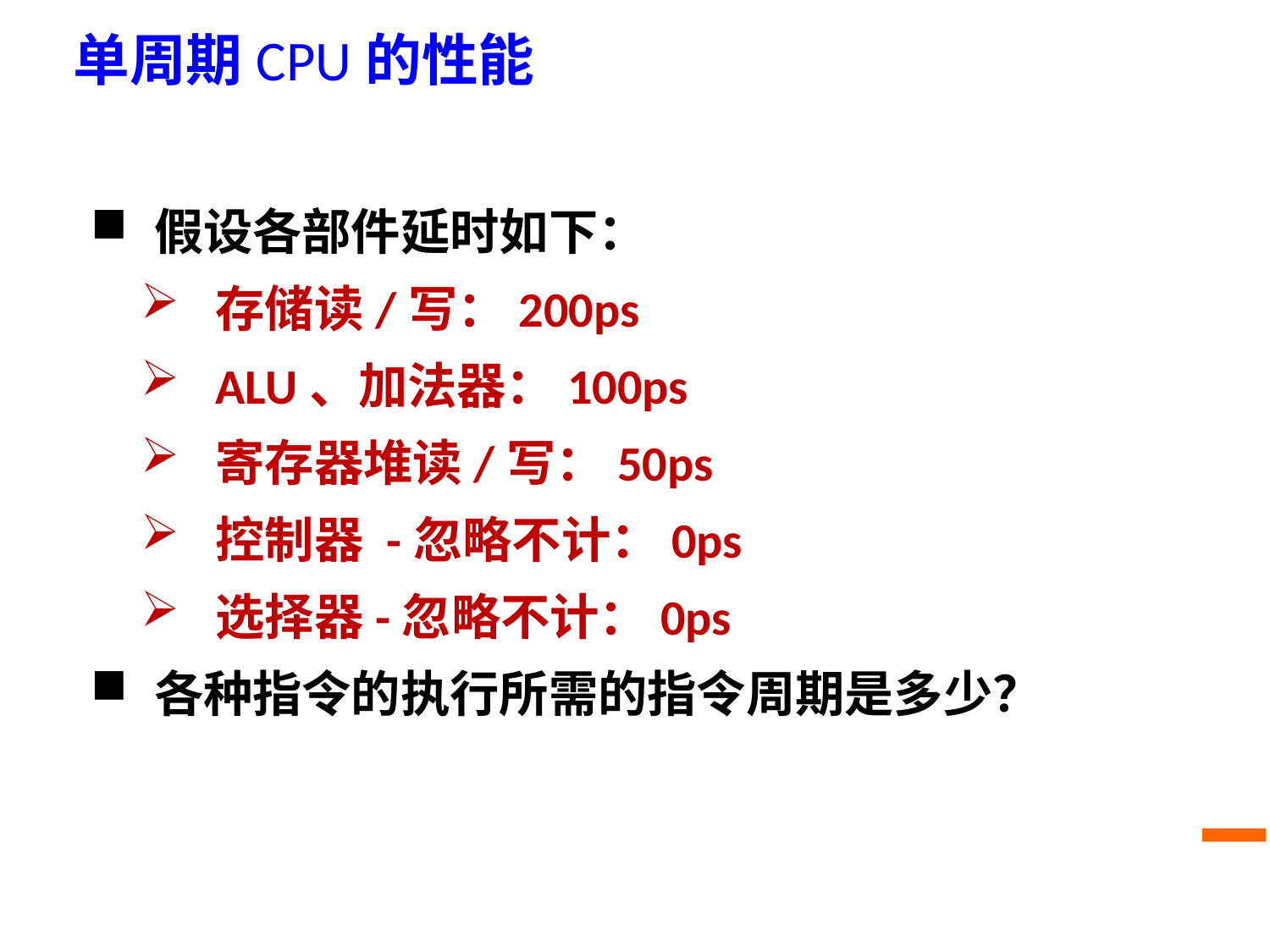

单周期CPU的性能
假设各部件延时如下：
存储读/写：200ps
ALU、加法器：100ps
寄存器堆读/写：50ps
控制器 -忽略不计：0ps
选择器-忽略不计：0ps
各种指令的执行所需的指令周期是多少？